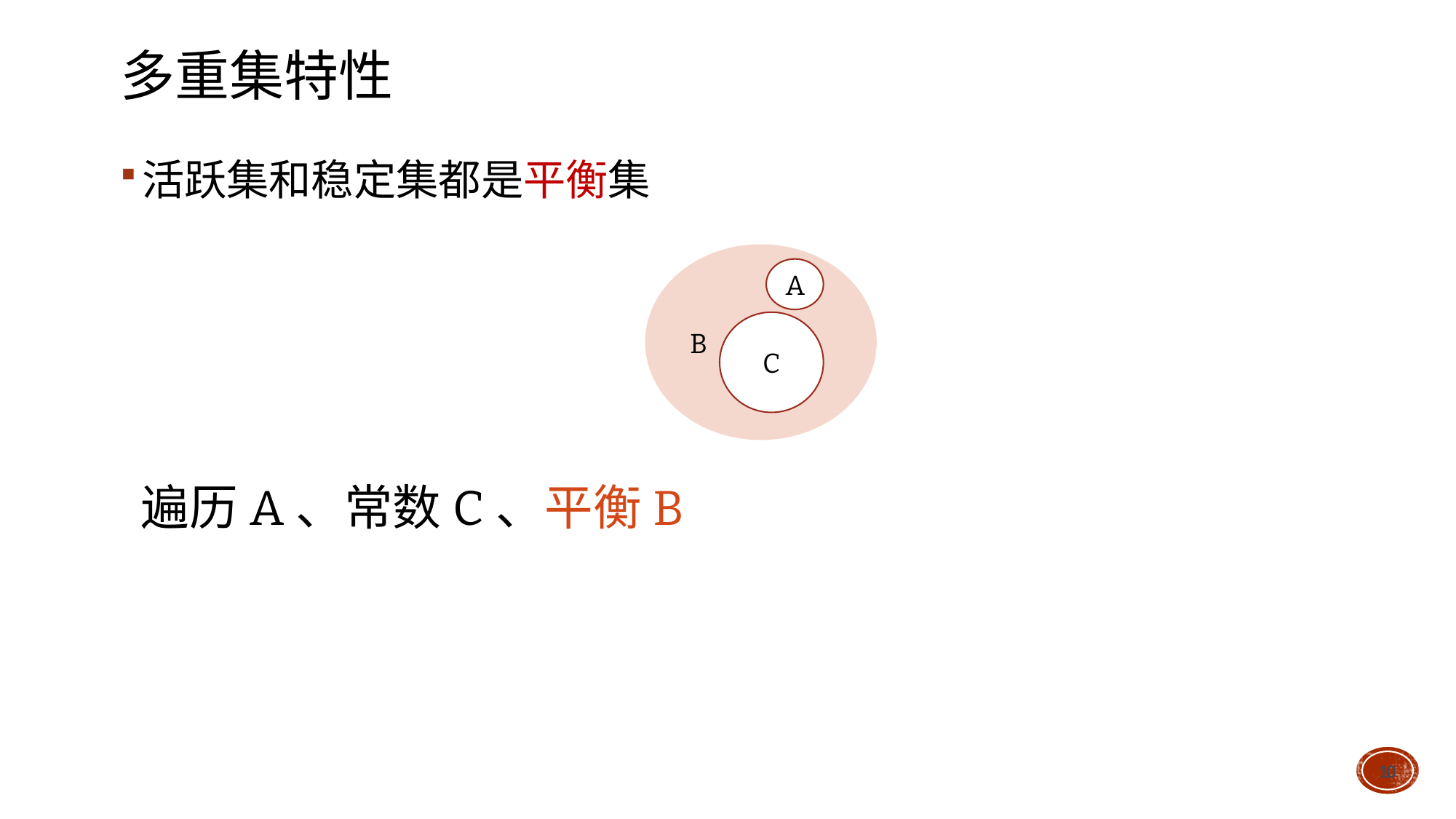

# 多重集特性
活跃集和稳定集都是平衡集
B
A
C
遍历A、常数C、平衡B
10